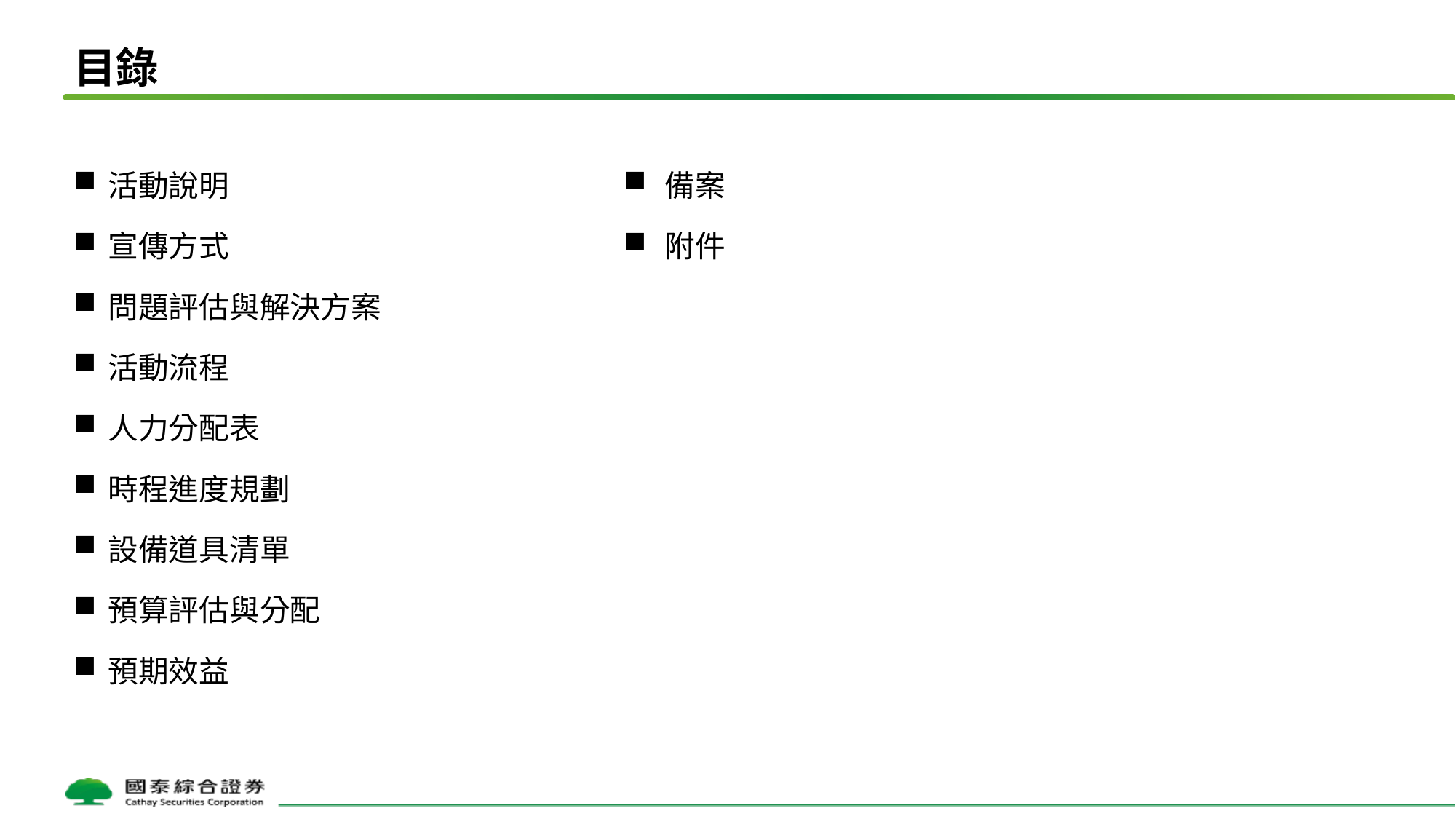

# 目錄
活動說明
宣傳方式
問題評估與解決方案
活動流程
人力分配表
時程進度規劃
設備道具清單
預算評估與分配
預期效益
備案
附件